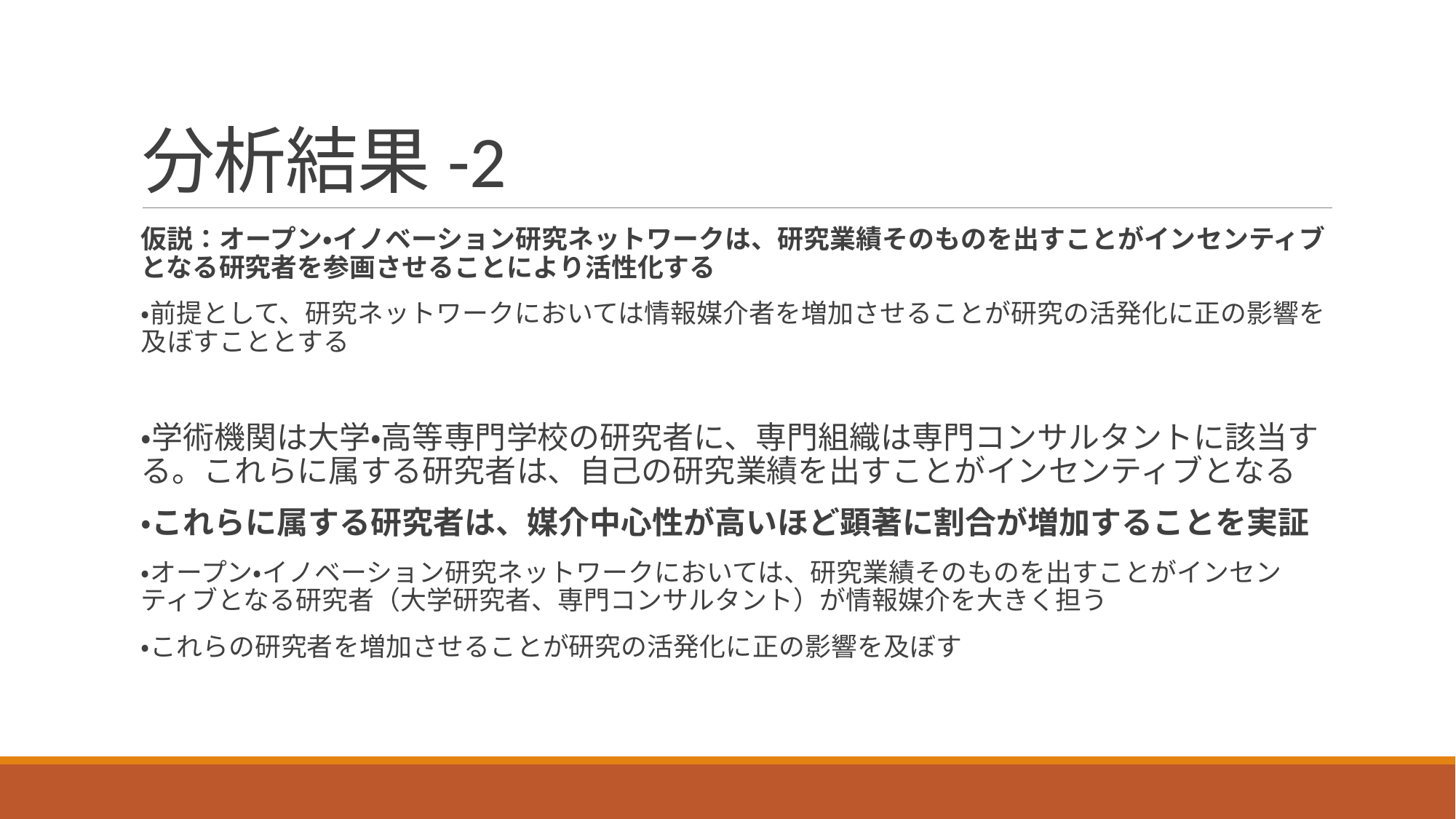

# 分析結果-2
仮説：オープン・イノベーション研究ネットワークは、研究業績そのものを出すことがインセンティブとなる研究者を参画させることにより活性化する
・前提として、研究ネットワークにおいては情報媒介者を増加させることが研究の活発化に正の影響を及ぼすこととする

・学術機関は大学・高等専門学校の研究者に、専門組織は専門コンサルタントに該当する。これらに属する研究者は、自己の研究業績を出すことがインセンティブとなる
・これらに属する研究者は、媒介中心性が高いほど顕著に割合が増加することを実証
・オープン・イノベーション研究ネットワークにおいては、研究業績そのものを出すことがインセンティブとなる研究者（大学研究者、専門コンサルタント）が情報媒介を大きく担う
・これらの研究者を増加させることが研究の活発化に正の影響を及ぼす